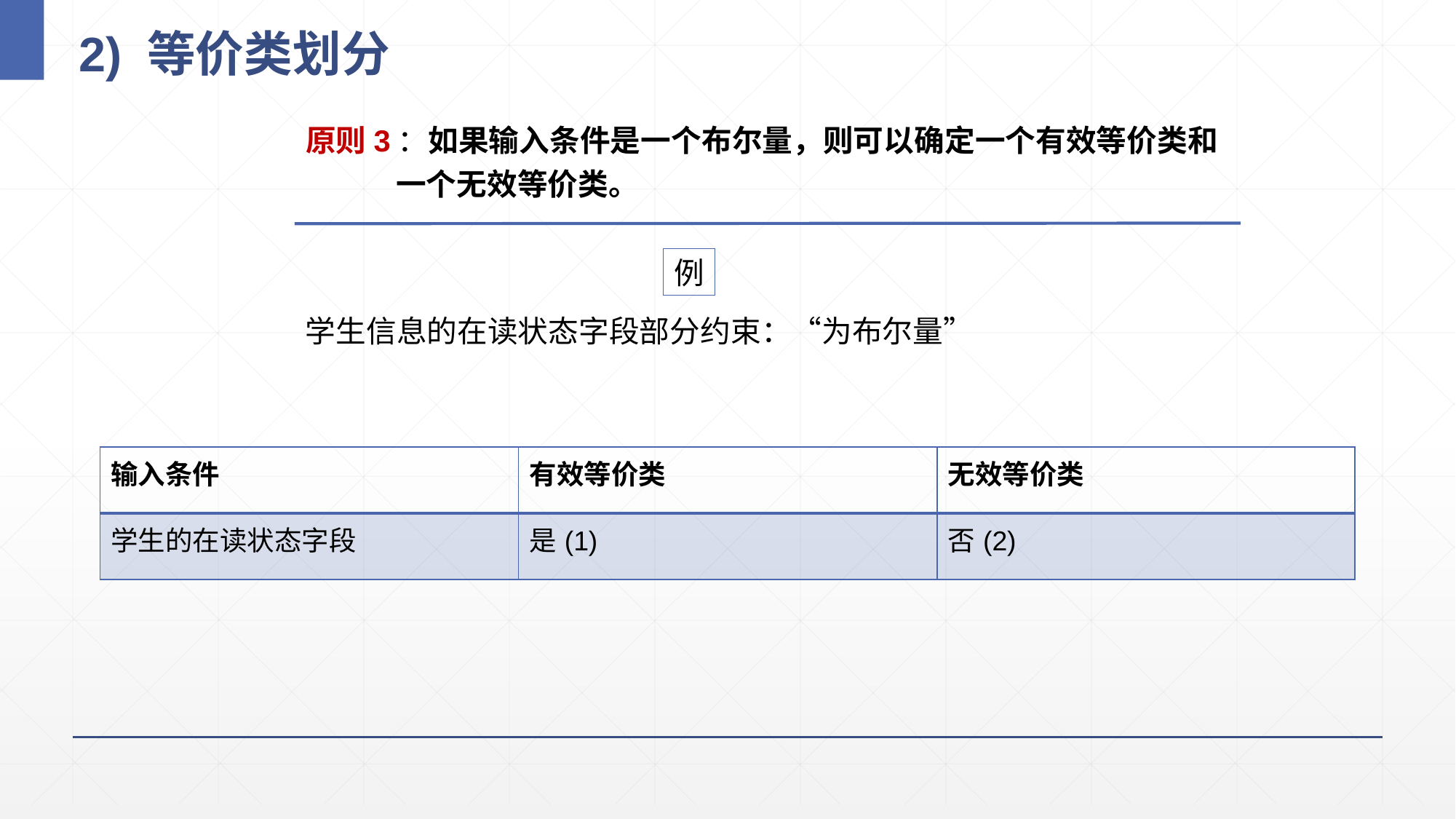

# 2) 等价类划分
原则3：如果输入条件是一个布尔量，则可以确定一个有效等价类和
            一个无效等价类。
例
学生信息的在读状态字段部分约束：“为布尔量”
| 输入条件 | 有效等价类 | 无效等价类 |
| --- | --- | --- |
| 学生的在读状态字段 | 是(1) | 否(2) |